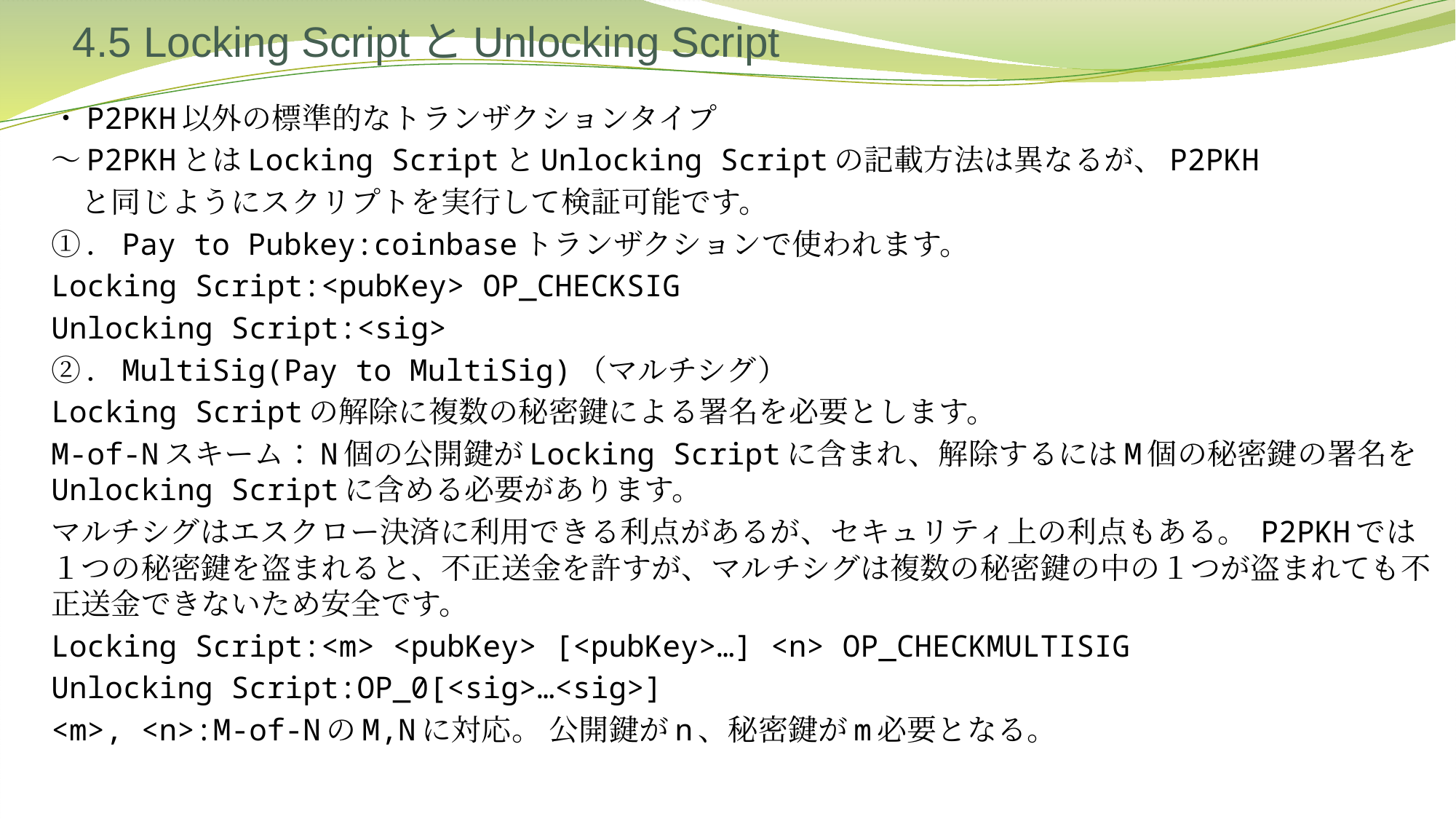

# 4.5 Locking ScriptとUnlocking Script
・P2PKH以外の標準的なトランザクションタイプ
～P2PKHとはLocking ScriptとUnlocking Scriptの記載方法は異なるが、P2PKH
　と同じようにスクリプトを実行して検証可能です。
①．Pay to Pubkey:coinbaseトランザクションで使われます。
Locking Script:<pubKey> OP_CHECKSIG
Unlocking Script:<sig>
②．MultiSig(Pay to MultiSig)（マルチシグ）
Locking Scriptの解除に複数の秘密鍵による署名を必要とします。
M-of-Nスキーム：N個の公開鍵がLocking Scriptに含まれ、解除するにはM個の秘密鍵の署名をUnlocking Scriptに含める必要があります。
マルチシグはエスクロー決済に利用できる利点があるが、セキュリティ上の利点もある。 P2PKHでは１つの秘密鍵を盗まれると、不正送金を許すが、マルチシグは複数の秘密鍵の中の１つが盗まれても不正送金できないため安全です。
Locking Script:<m> <pubKey> [<pubKey>…] <n> OP_CHECKMULTISIG
Unlocking Script:OP_0[<sig>…<sig>]
<m>, <n>:M-of-NのM,Nに対応。 公開鍵がn、秘密鍵がm必要となる。